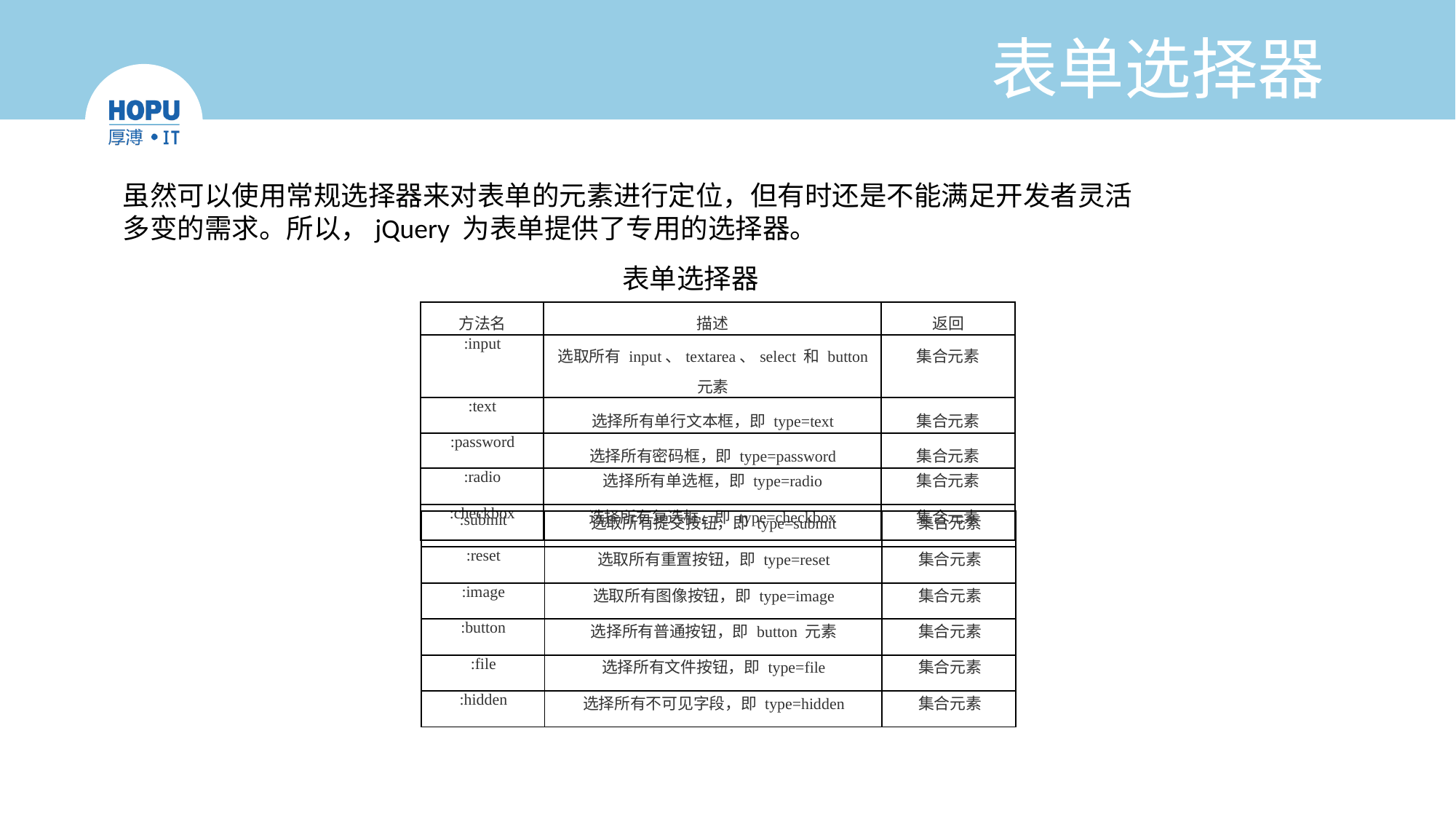

# 表单选择器
虽然可以使用常规选择器来对表单的元素进行定位，但有时还是不能满足开发者灵活多变的需求。所以，jQuery 为表单提供了专用的选择器。

表单选择器

| 方法名 | 描述 | 返回 |
| --- | --- | --- |
| :input | 选取所有 input、textarea、select 和 button 元素 | 集合元素 |
| :text | 选择所有单行文本框，即 type=text | 集合元素 |
| :password | 选择所有密码框，即 type=password | 集合元素 |
| :radio | 选择所有单选框，即 type=radio | 集合元素 |
| :checkbox | 选择所有复选框，即 type=checkbox | 集合元素 |
| :submit | 选取所有提交按钮，即 type=submit | 集合元素 |
| --- | --- | --- |
| :reset | 选取所有重置按钮，即 type=reset | 集合元素 |
| :image | 选取所有图像按钮，即 type=image | 集合元素 |
| :button | 选择所有普通按钮，即 button 元素 | 集合元素 |
| :file | 选择所有文件按钮，即 type=file | 集合元素 |
| :hidden | 选择所有不可见字段，即 type=hidden | 集合元素 |